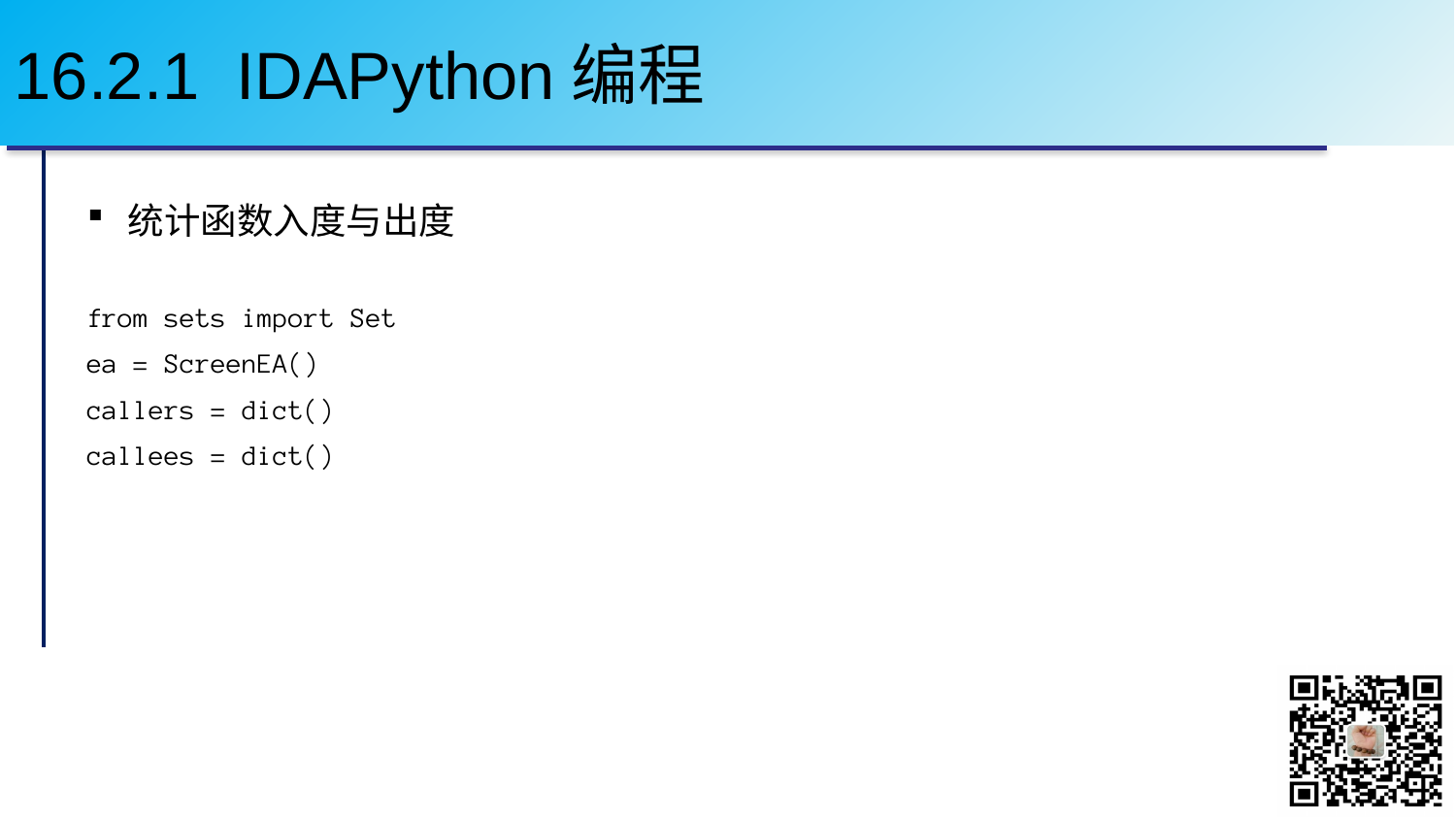

# 16.2.1  IDAPython编程
统计函数入度与出度

from sets import Set
ea = ScreenEA()
callers = dict()
callees = dict()